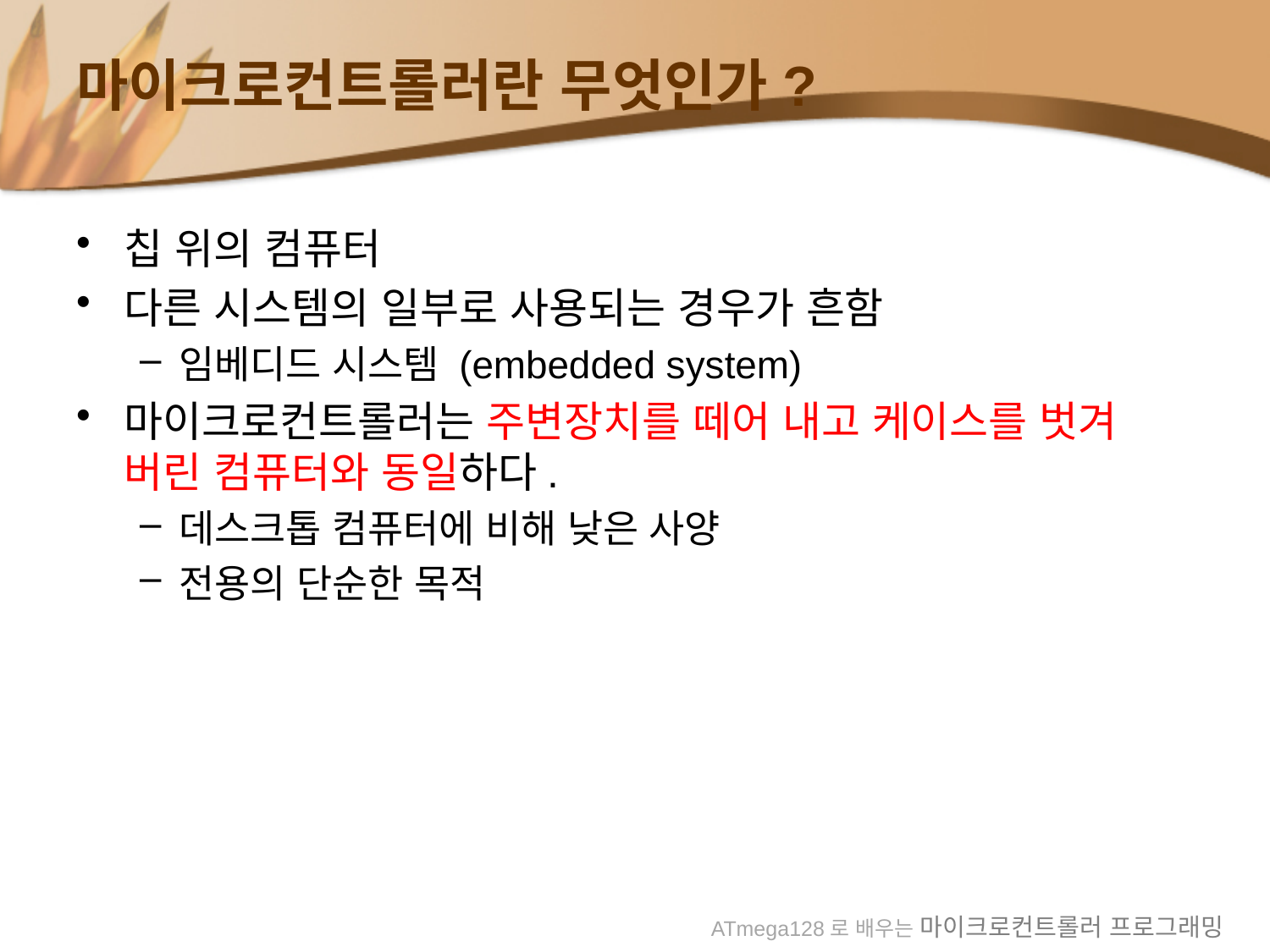

# 마이크로컨트롤러란 무엇인가?
칩 위의 컴퓨터
다른 시스템의 일부로 사용되는 경우가 흔함
임베디드 시스템 (embedded system)
마이크로컨트롤러는 주변장치를 떼어 내고 케이스를 벗겨 버린 컴퓨터와 동일하다.
데스크톱 컴퓨터에 비해 낮은 사양
전용의 단순한 목적